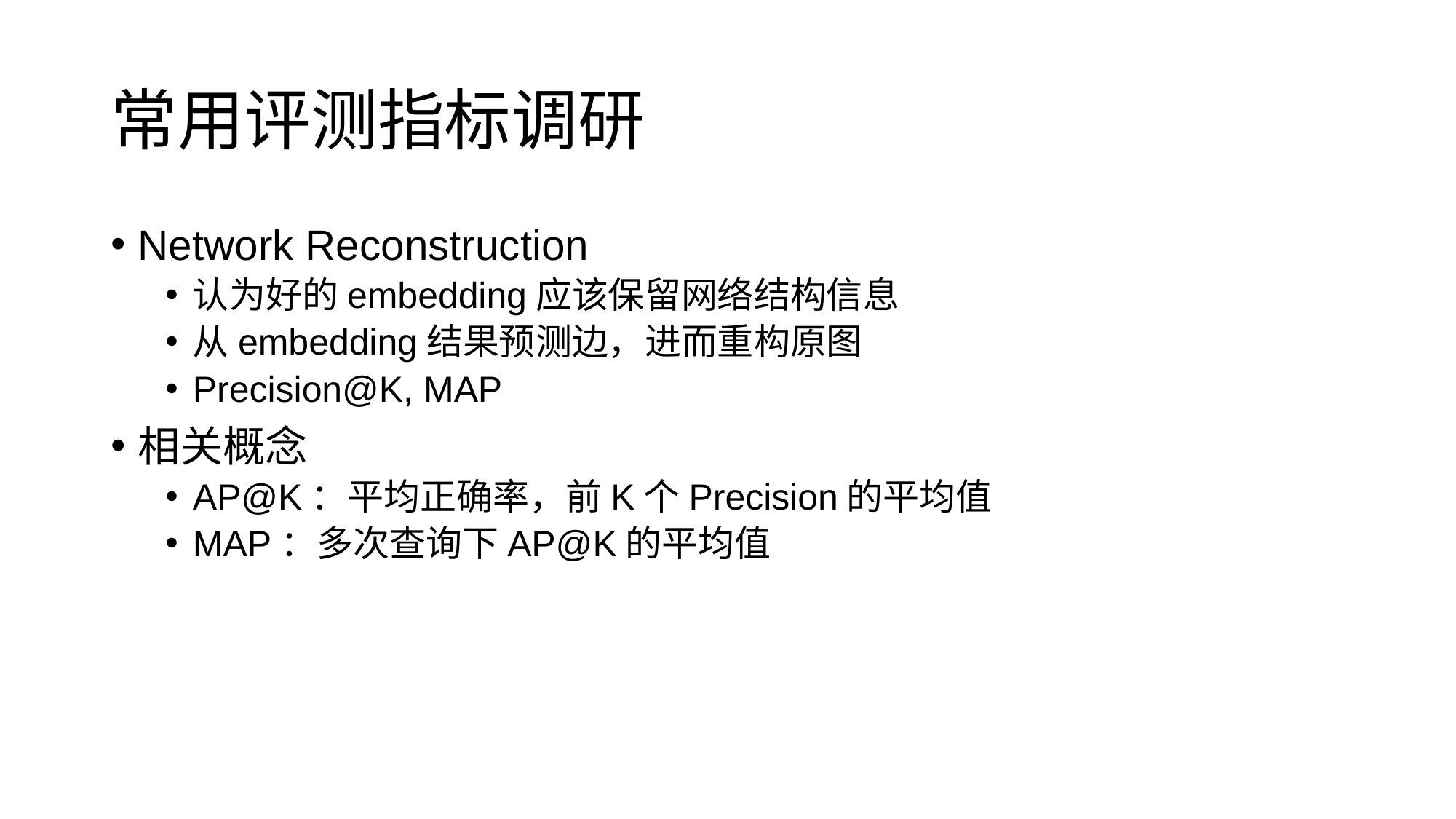

# 常用评测指标调研
Network Reconstruction
认为好的embedding应该保留网络结构信息
从embedding结果预测边，进而重构原图
Precision@K, MAP
相关概念
AP@K：平均正确率，前K个Precision的平均值
MAP：多次查询下AP@K的平均值